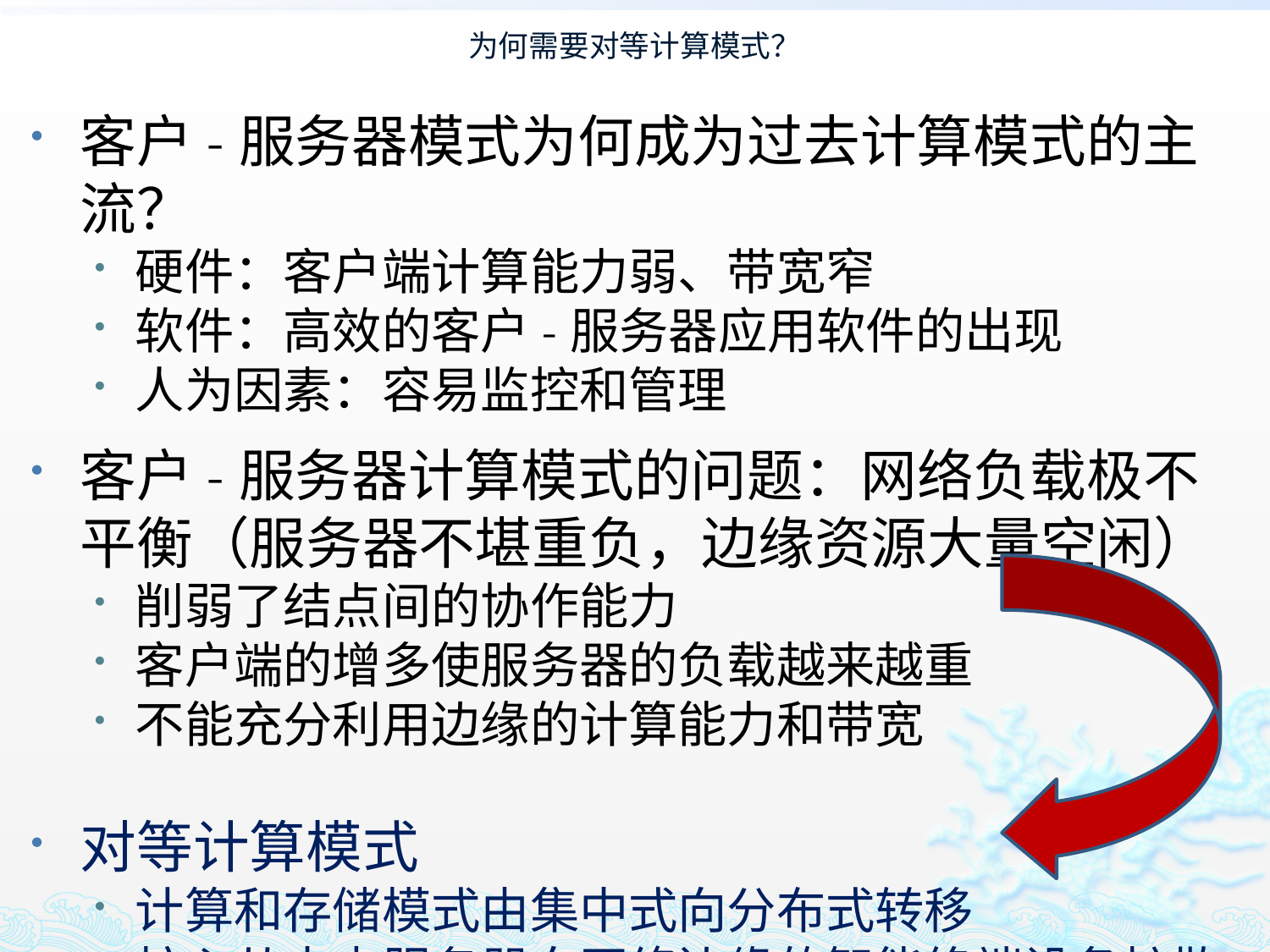

# 为何需要对等计算模式？
客户-服务器模式为何成为过去计算模式的主流？
硬件：客户端计算能力弱、带宽窄
软件：高效的客户-服务器应用软件的出现
人为因素：容易监控和管理
客户-服务器计算模式的问题：网络负载极不平衡（服务器不堪重负，边缘资源大量空闲）
削弱了结点间的协作能力
客户端的增多使服务器的负载越来越重
不能充分利用边缘的计算能力和带宽

对等计算模式
计算和存储模式由集中式向分布式转移
核心从中央服务器向网络边缘的智能终端设备扩散